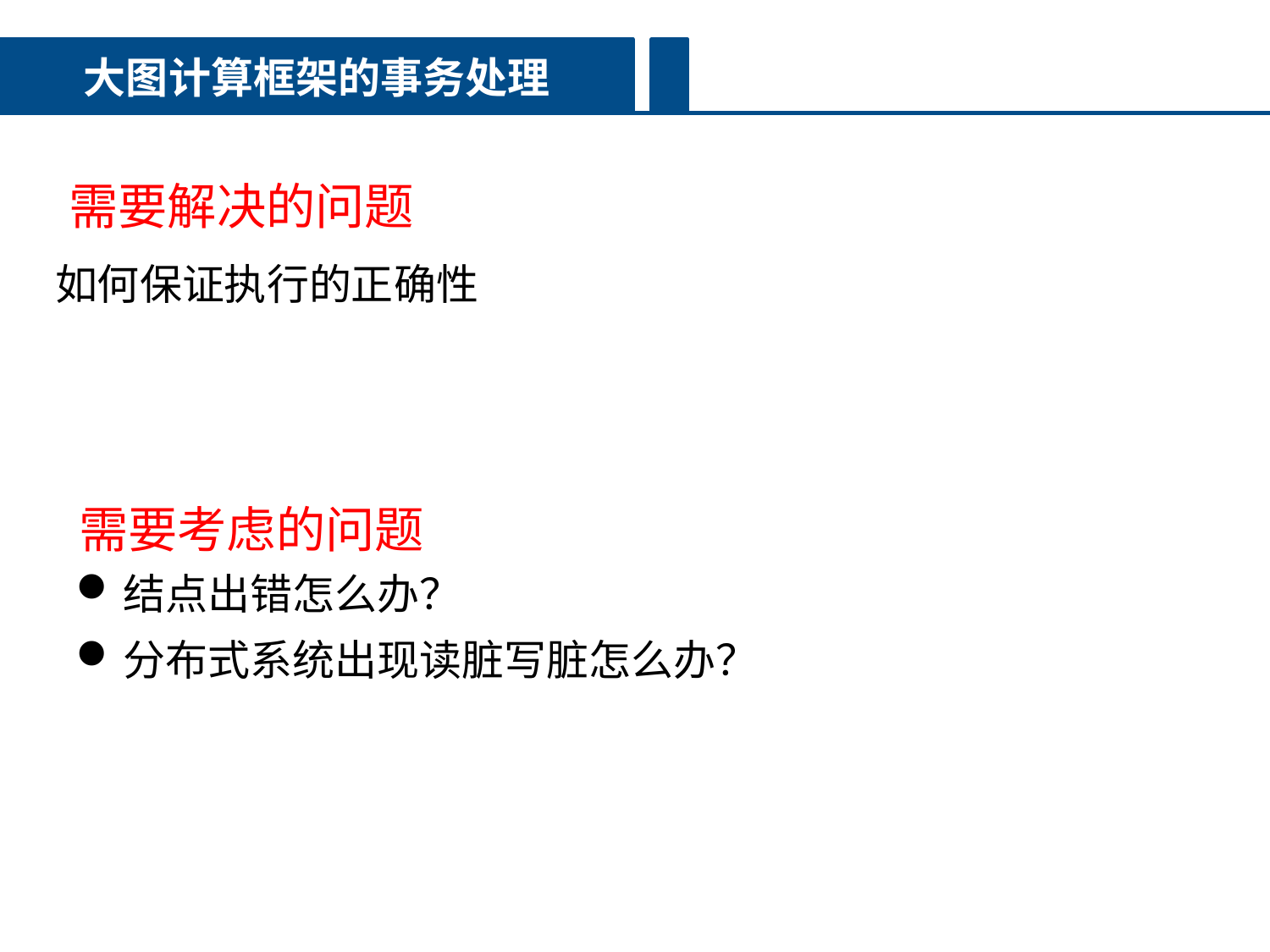

大图计算框架的事务处理

需要解决的问题
如何保证执行的正确性
需要考虑的问题
结点出错怎么办？
分布式系统出现读脏写脏怎么办？